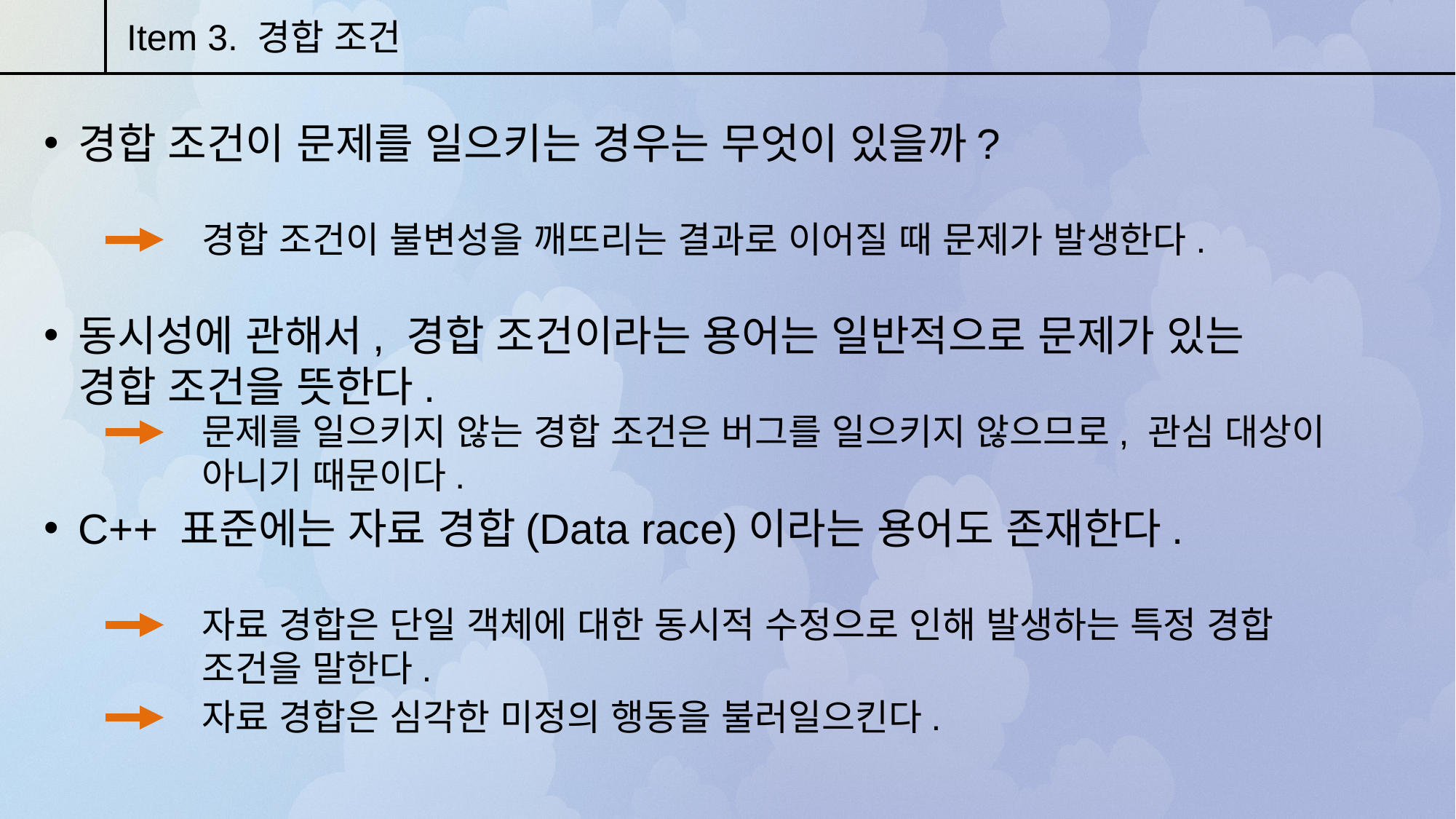

Item 3. 경합 조건
경합 조건이 문제를 일으키는 경우는 무엇이 있을까?
경합 조건이 불변성을 깨뜨리는 결과로 이어질 때 문제가 발생한다.
동시성에 관해서, 경합 조건이라는 용어는 일반적으로 문제가 있는 경합 조건을 뜻한다.
문제를 일으키지 않는 경합 조건은 버그를 일으키지 않으므로, 관심 대상이 아니기 때문이다.
C++ 표준에는 자료 경합(Data race)이라는 용어도 존재한다.
자료 경합은 단일 객체에 대한 동시적 수정으로 인해 발생하는 특정 경합 조건을 말한다.
자료 경합은 심각한 미정의 행동을 불러일으킨다.